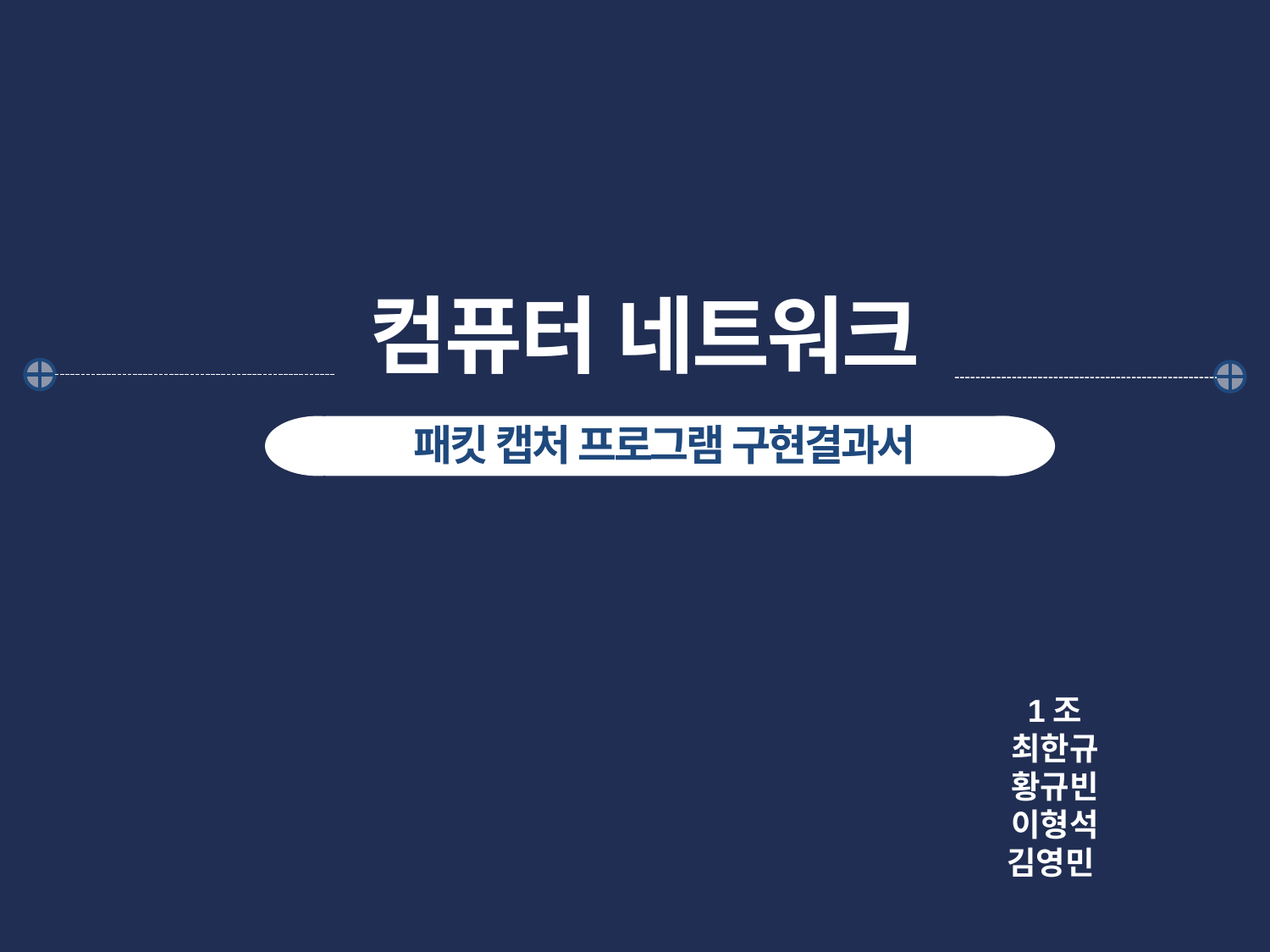

컴퓨터 네트워크

패킷 캡처 프로그램 구현결과서

1조
최한규
황규빈
이형석
김영민